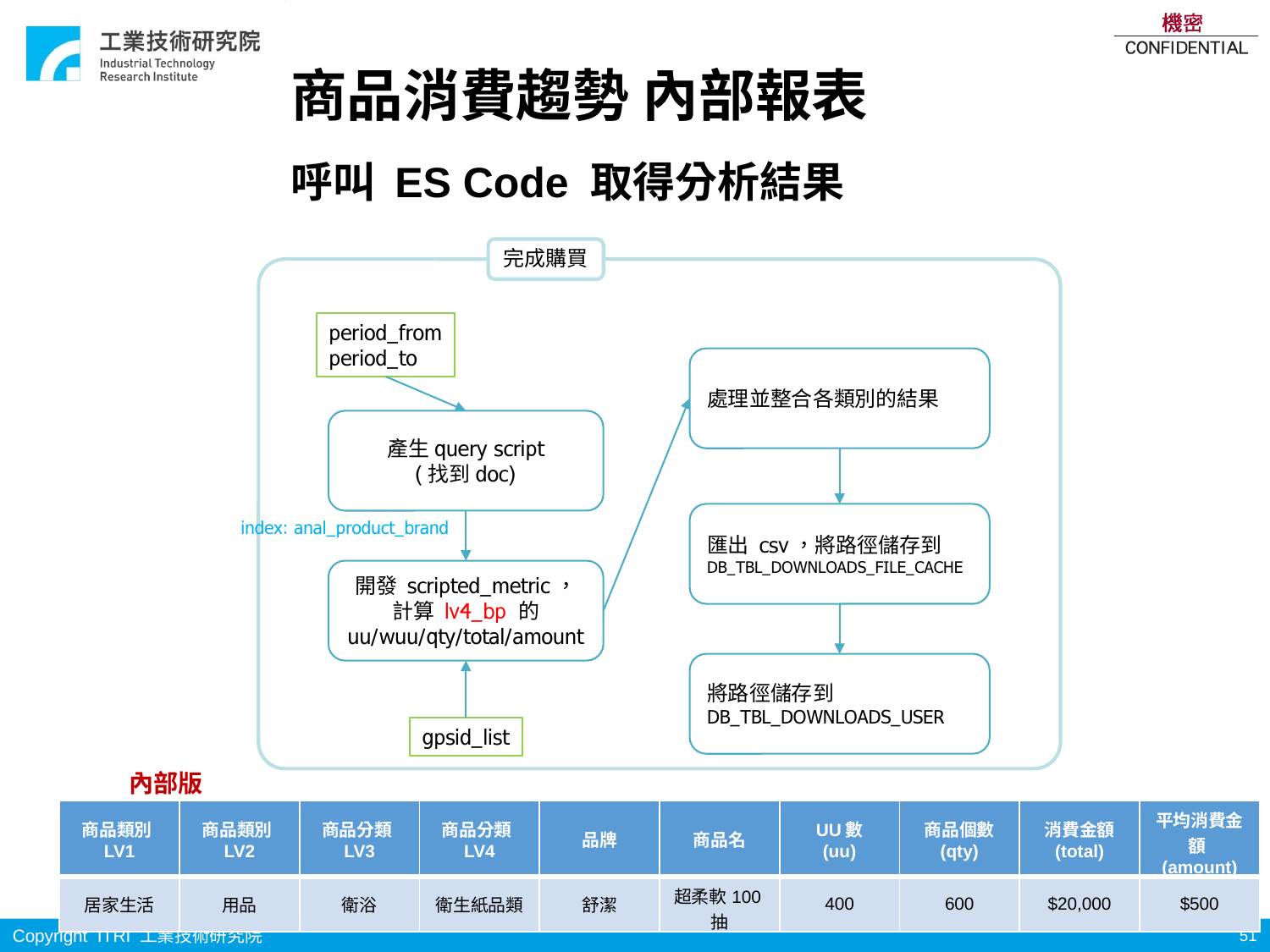

# 商品消費趨勢 內部報表
呼叫 ES Code 取得分析結果
完成購買

period_from
period_to
處理並整合各類別的結果
產生query script
(找到doc)
匯出 csv，將路徑儲存到DB_TBL_DOWNLOADS_FILE_CACHE
index: anal_product_brand
開發 scripted_metric，計算 lv4_bp 的 uu/wuu/qty/total/amount
將路徑儲存到
DB_TBL_DOWNLOADS_USER
gpsid_list
內部版
| 商品類別LV1 | 商品類別LV2 | 商品分類LV3 | 商品分類LV4 | 品牌 | 商品名 | UU數 (uu) | 商品個數 (qty) | 消費金額 (total) | 平均消費金額(amount) |
| --- | --- | --- | --- | --- | --- | --- | --- | --- | --- |
| 居家生活 | 用品 | 衛浴 | 衛生紙品類 | 舒潔 | 超柔軟100抽 | 400 | 600 | $20,000 | $500 |
51